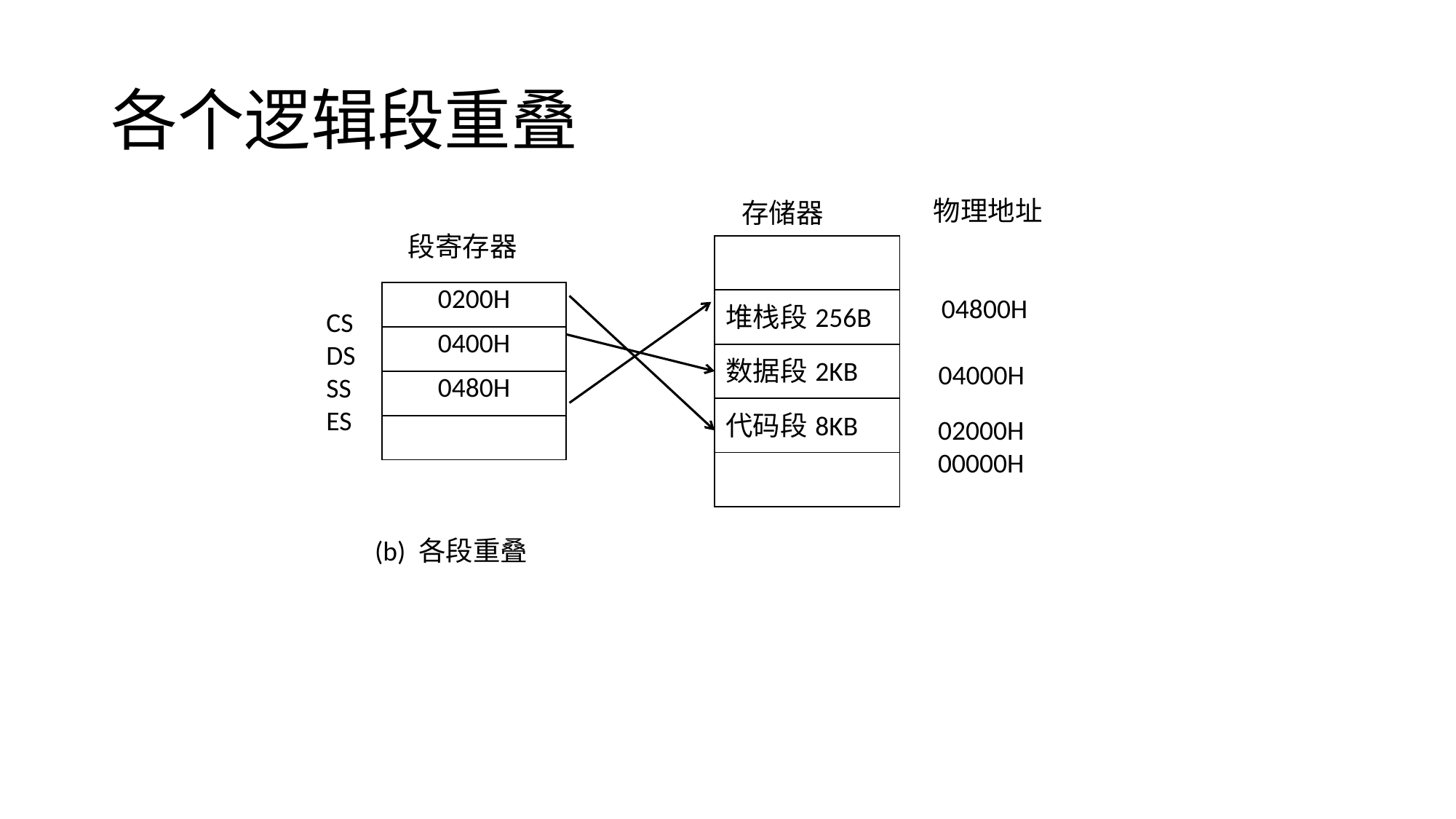

# 各个逻辑段重叠
物理地址
存储器
段寄存器
|  |
| --- |
| 堆栈段256B |
| 数据段2KB |
| 代码段8KB |
|  |
| 0200H |
| --- |
| 0400H |
| 0480H |
|  |
04800H
CS
DS
SS
ES
04000H
02000H
00000H
(b) 各段重叠